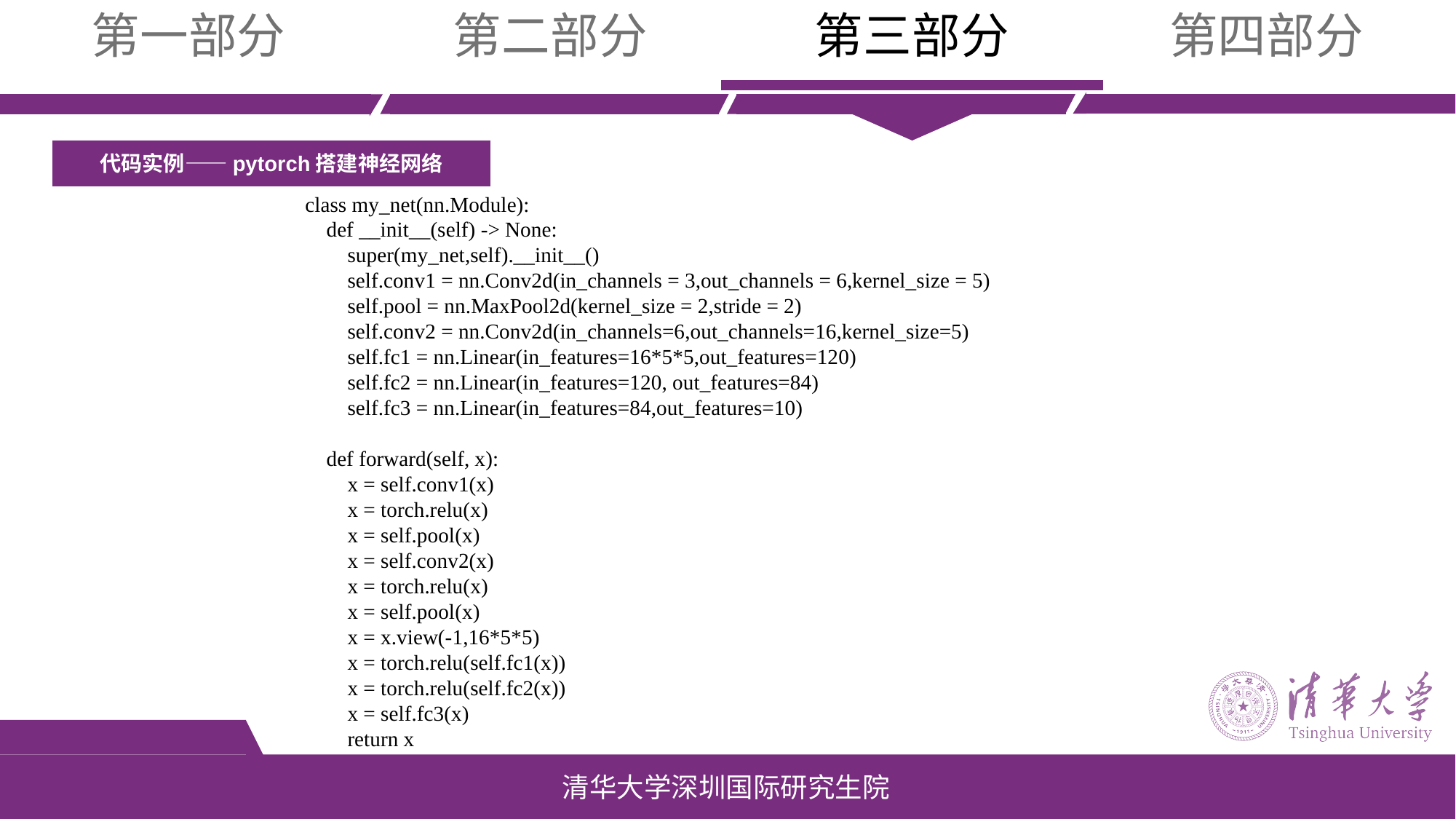

代码实例——pytorch搭建神经网络
class my_net(nn.Module):
    def __init__(self) -> None:
        super(my_net,self).__init__()
        self.conv1 = nn.Conv2d(in_channels = 3,out_channels = 6,kernel_size = 5)
        self.pool = nn.MaxPool2d(kernel_size = 2,stride = 2)
        self.conv2 = nn.Conv2d(in_channels=6,out_channels=16,kernel_size=5)
        self.fc1 = nn.Linear(in_features=16*5*5,out_features=120)
        self.fc2 = nn.Linear(in_features=120, out_features=84)
        self.fc3 = nn.Linear(in_features=84,out_features=10)

    def forward(self, x):
        x = self.conv1(x)
        x = torch.relu(x)
        x = self.pool(x)
        x = self.conv2(x)
        x = torch.relu(x)
        x = self.pool(x)
        x = x.view(-1,16*5*5)
        x = torch.relu(self.fc1(x))
        x = torch.relu(self.fc2(x))
        x = self.fc3(x)
        return x